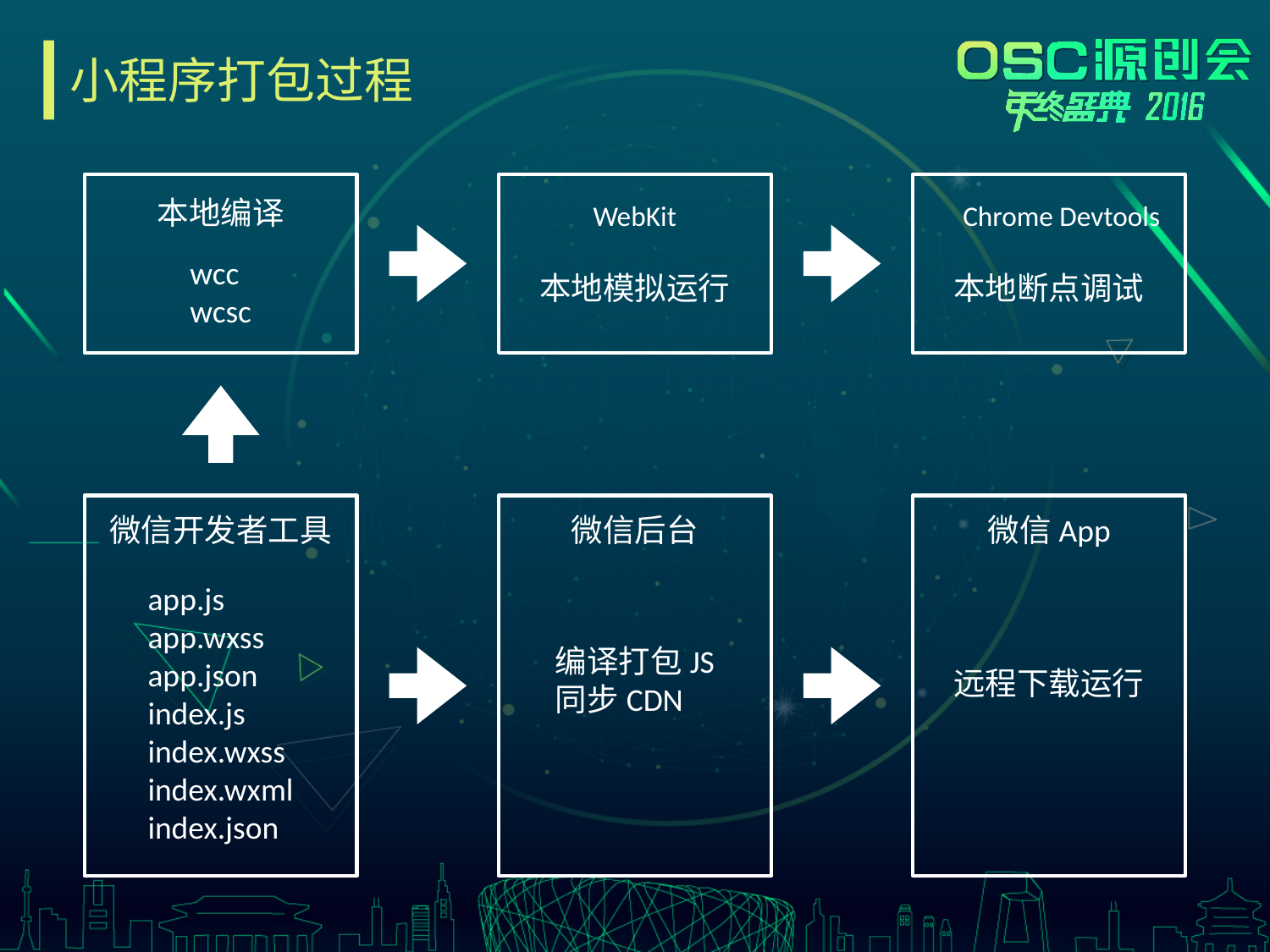

# 小程序打包过程

本地编译
WebKit
Chrome Devtools

wcc
wcsc
本地模拟运行
本地断点调试

微信开发者工具
微信后台
微信App
app.js
app.wxss
app.json
index.js
index.wxss
index.wxml
index.json
编译打包JS
同步CDN

远程下载运行